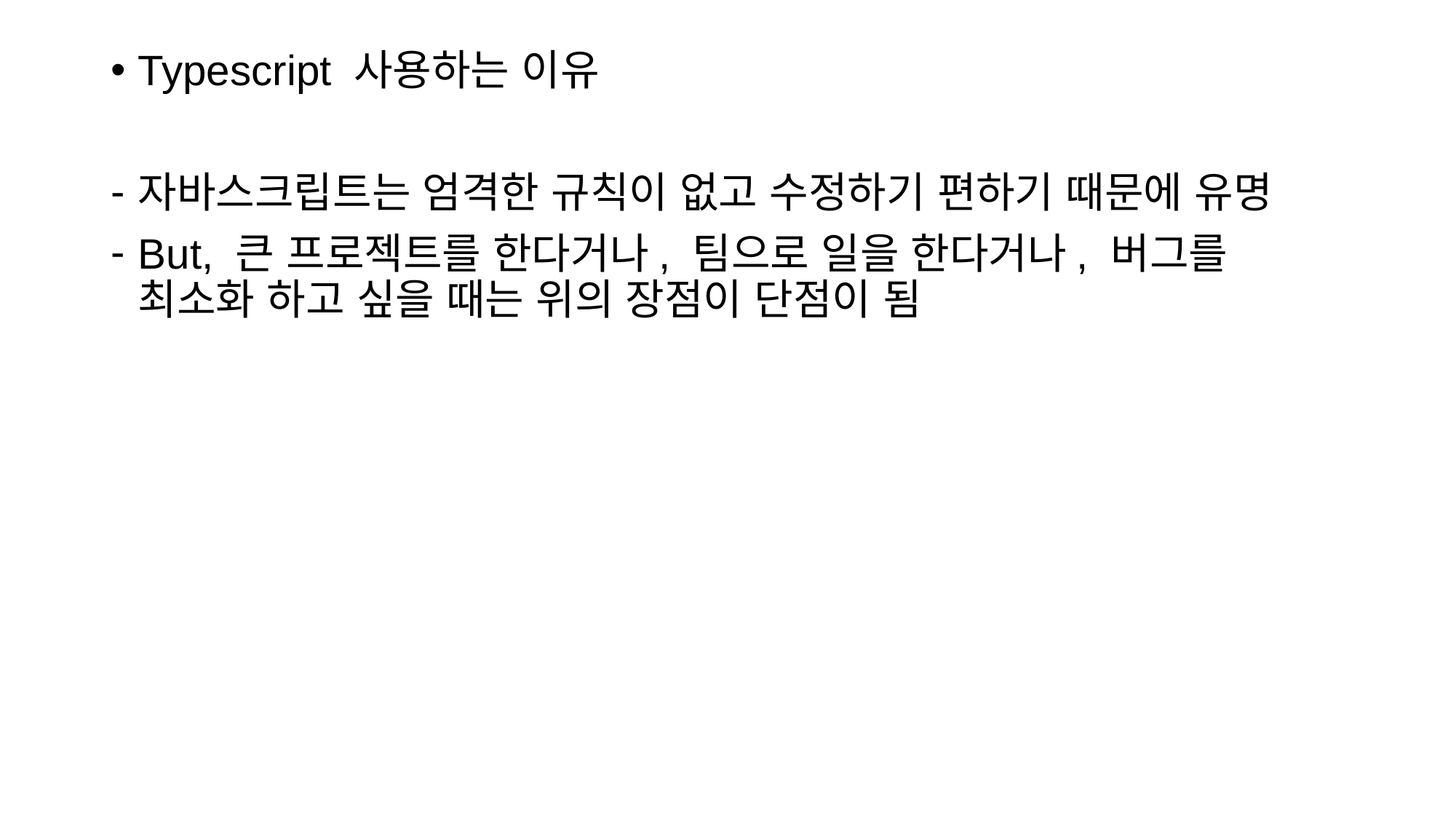

Typescript 사용하는 이유

자바스크립트는 엄격한 규칙이 없고 수정하기 편하기 때문에 유명
But, 큰 프로젝트를 한다거나, 팀으로 일을 한다거나, 버그를 최소화 하고 싶을 때는 위의 장점이 단점이 됨